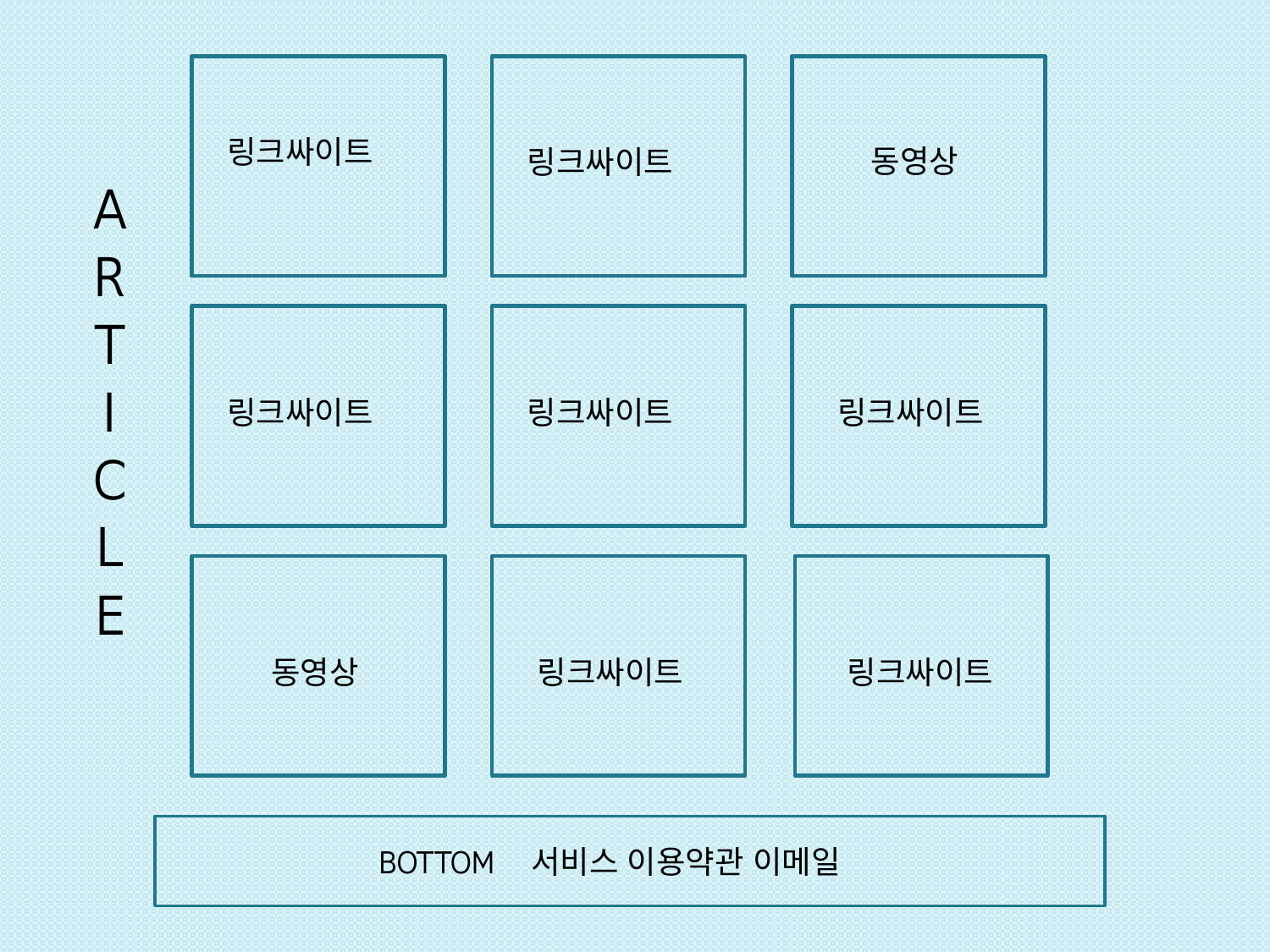

링크싸이트
동영상
링크싸이트
A
R
T
I
C
L
E

링크싸이트
링크싸이트
링크싸이트

동영상
링크싸이트
링크싸이트

BOTTOM   서비스 이용약관 이메일